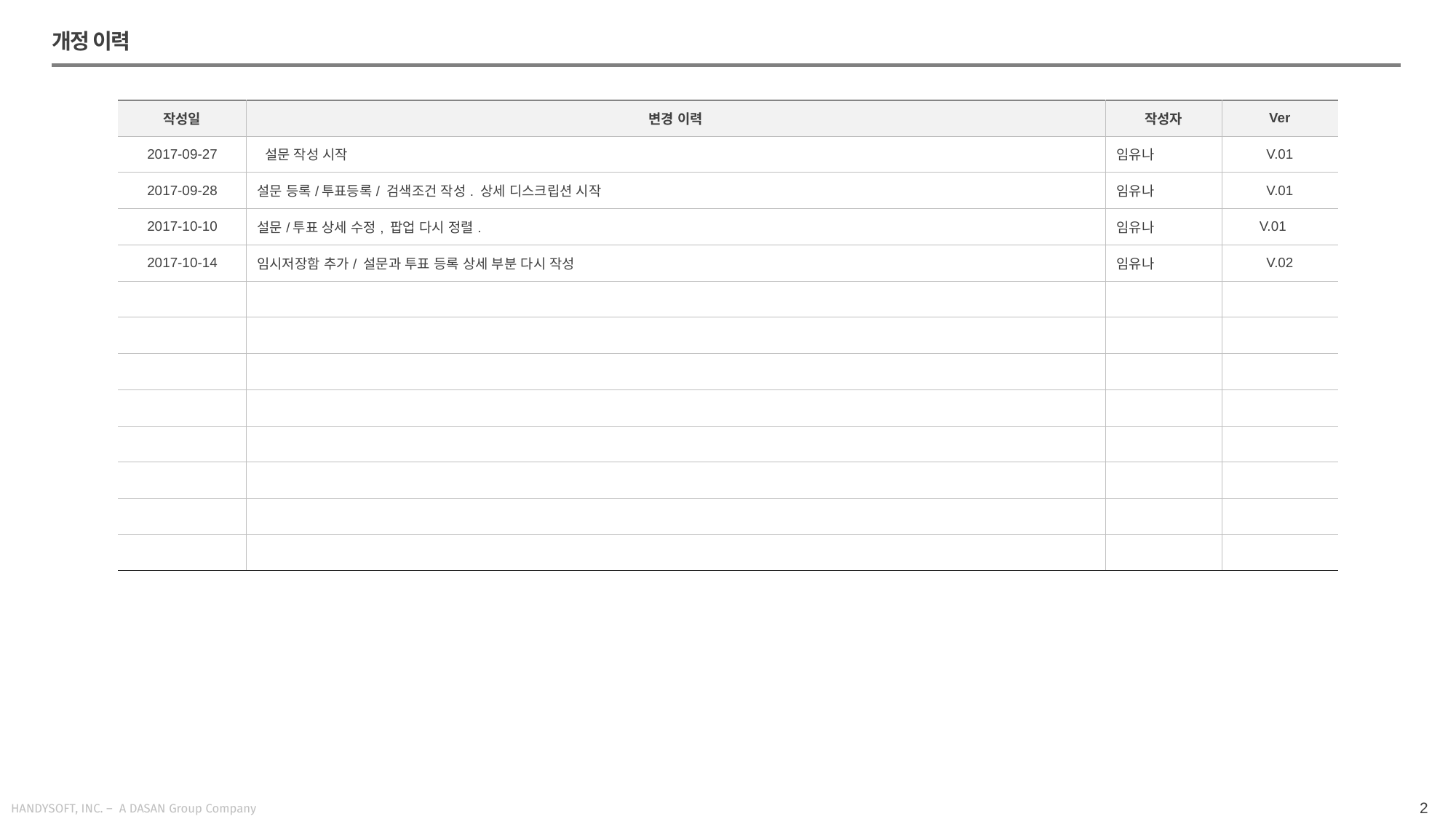

개정 이력
| 작성일 | 변경 이력 | 작성자 | Ver |
| --- | --- | --- | --- |
| 2017-09-27 | 설문 작성 시작 | 임유나 | V.01 |
| 2017-09-28 | 설문 등록/투표등록/ 검색조건 작성. 상세 디스크립션 시작 | 임유나 | V.01 |
| 2017-10-10 | 설문/투표 상세 수정, 팝업 다시 정렬. | 임유나 | V.01 |
| 2017-10-14 | 임시저장함 추가/ 설문과 투표 등록 상세 부분 다시 작성 | 임유나 | V.02 |
|  |  |  |  |
|  |  |  |  |
|  |  |  |  |
|  |  |  |  |
|  |  |  |  |
|  |  |  |  |
|  |  |  |  |
|  |  |  |  |